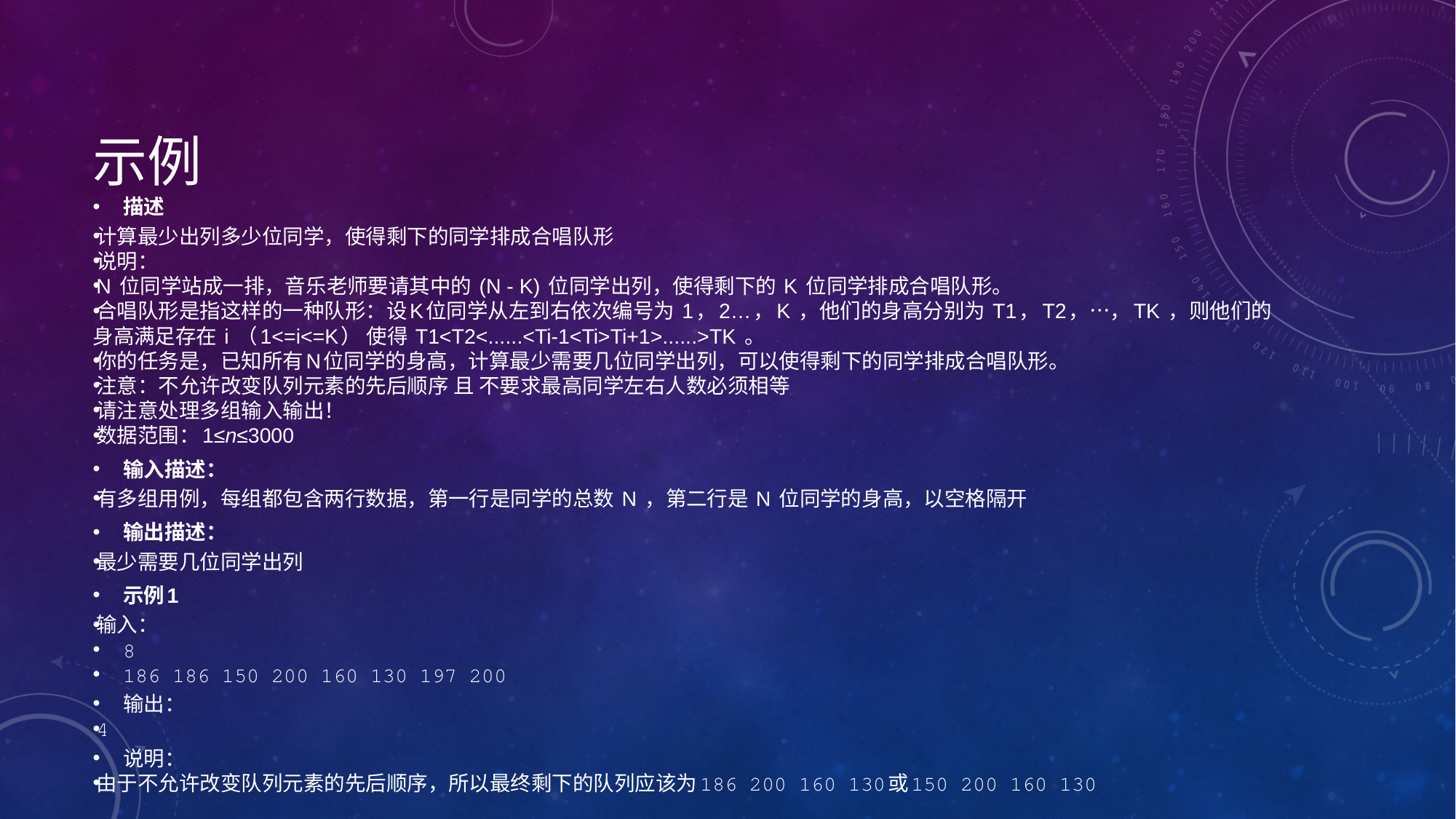

# 示例
描述
计算最少出列多少位同学，使得剩下的同学排成合唱队形
说明：
N 位同学站成一排，音乐老师要请其中的 (N - K) 位同学出列，使得剩下的 K 位同学排成合唱队形。
合唱队形是指这样的一种队形：设K位同学从左到右依次编号为 1，2…，K ，他们的身高分别为 T1，T2，…，TK ，则他们的身高满足存在 i （1<=i<=K） 使得 T1<T2<......<Ti-1<Ti>Ti+1>......>TK 。
你的任务是，已知所有N位同学的身高，计算最少需要几位同学出列，可以使得剩下的同学排成合唱队形。
注意：不允许改变队列元素的先后顺序 且 不要求最高同学左右人数必须相等
请注意处理多组输入输出！
数据范围：1≤n≤3000
输入描述：
有多组用例，每组都包含两行数据，第一行是同学的总数 N ，第二行是 N 位同学的身高，以空格隔开
输出描述：
最少需要几位同学出列
示例1
输入：
8
186 186 150 200 160 130 197 200
输出：
4
说明：
由于不允许改变队列元素的先后顺序，所以最终剩下的队列应该为186 200 160 130或150 200 160 130